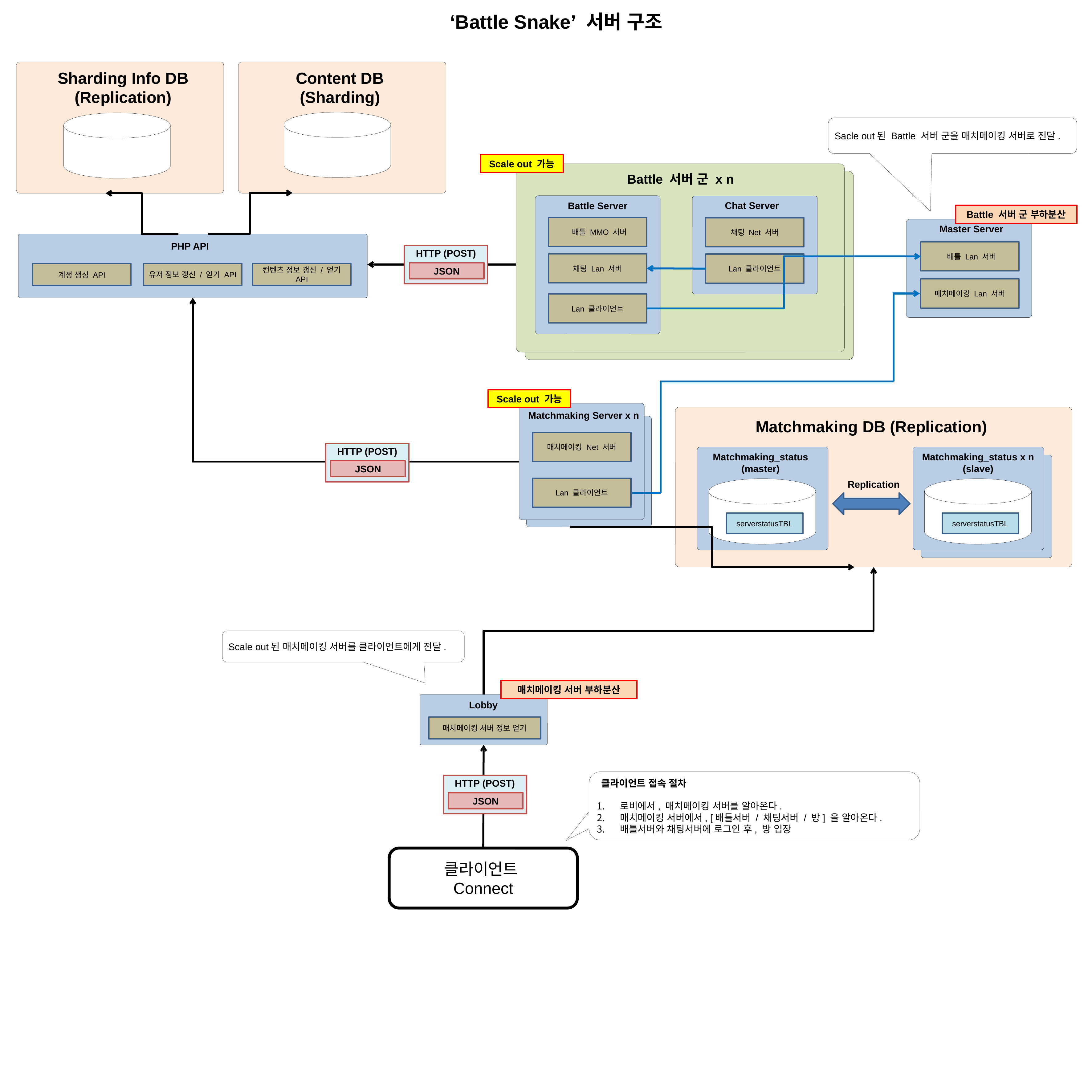

‘Battle Snake’ 서버 구조

Sharding Info DB
(Replication)
Content DB
(Sharding)

Sacle out된 Battle 서버 군을 매치메이킹 서버로 전달.
Scale out 가능

Battle 서버 군 x n

Battle Server

Chat Server
Battle 서버 군 부하분산
 배틀 MMO 서버
채팅 Net 서버

Master Server

PHP API
 배틀 Lan 서버
HTTP (POST)

JSON
채팅 Lan 서버
Lan 클라이언트
컨텐츠 정보 갱신 / 얻기 API
유저 정보 갱신 / 얻기 API
계정 생성 API
매치메이킹 Lan 서버
Lan 클라이언트
Scale out 가능

Matchmaking Server x n

Matchmaking DB (Replication)

매치메이킹 Net 서버
HTTP (POST)

JSON

Matchmaking_status
(master)

Matchmaking_status x n
(slave)

Replication
Lan 클라이언트

serverstatusTBL
serverstatusTBL
Scale out된 매치메이킹 서버를 클라이언트에게 전달.
매치메이킹 서버 부하분산

Lobby
매치메이킹 서버 정보 얻기
 클라이언트 접속 절차

로비에서, 매치메이킹 서버를 알아온다.
매치메이킹 서버에서, [배틀서버 / 채팅서버 / 방] 을 알아온다.
배틀서버와 채팅서버에 로그인 후, 방 입장
HTTP (POST)

JSON
클라이언트
Connect